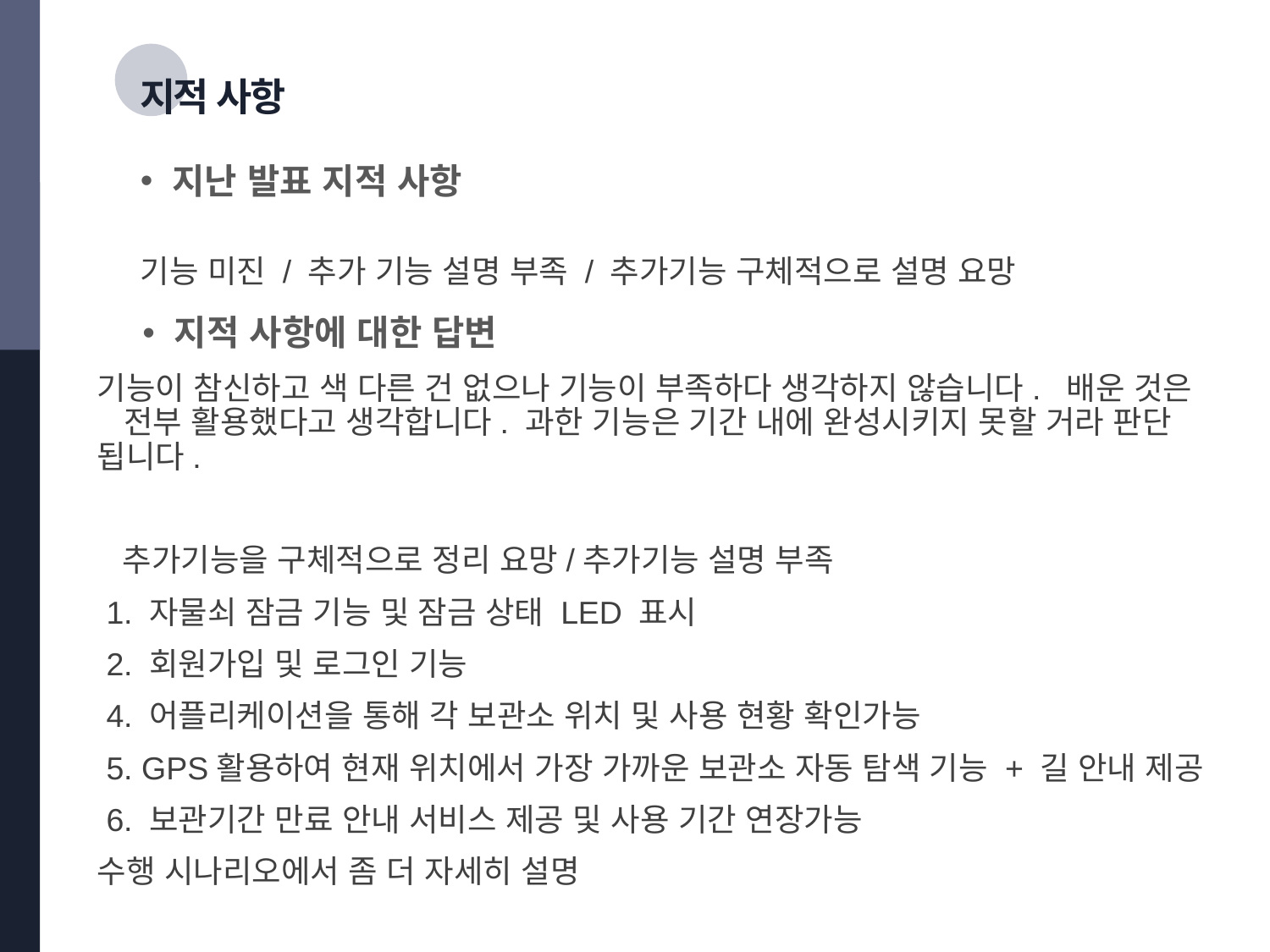

지적 사항

지난 발표 지적 사항
기능 미진 / 추가 기능 설명 부족 / 추가기능 구체적으로 설명 요망
지적 사항에 대한 답변
기능이 참신하고 색 다른 건 없으나 기능이 부족하다 생각하지 않습니다.  배운 것은        전부 활용했다고 생각합니다. 과한 기능은 기간 내에 완성시키지 못할 거라 판단 됩니다.

  추가기능을 구체적으로 정리 요망/추가기능 설명 부족
 1. 자물쇠 잠금 기능 및 잠금 상태 LED 표시
 2. 회원가입 및 로그인 기능
 4. 어플리케이션을 통해 각 보관소 위치 및 사용 현황 확인가능
 5. GPS활용하여 현재 위치에서 가장 가까운 보관소 자동 탐색 기능 + 길 안내 제공
 6. 보관기간 만료 안내 서비스 제공 및 사용 기간 연장가능
수행 시나리오에서 좀 더 자세히 설명